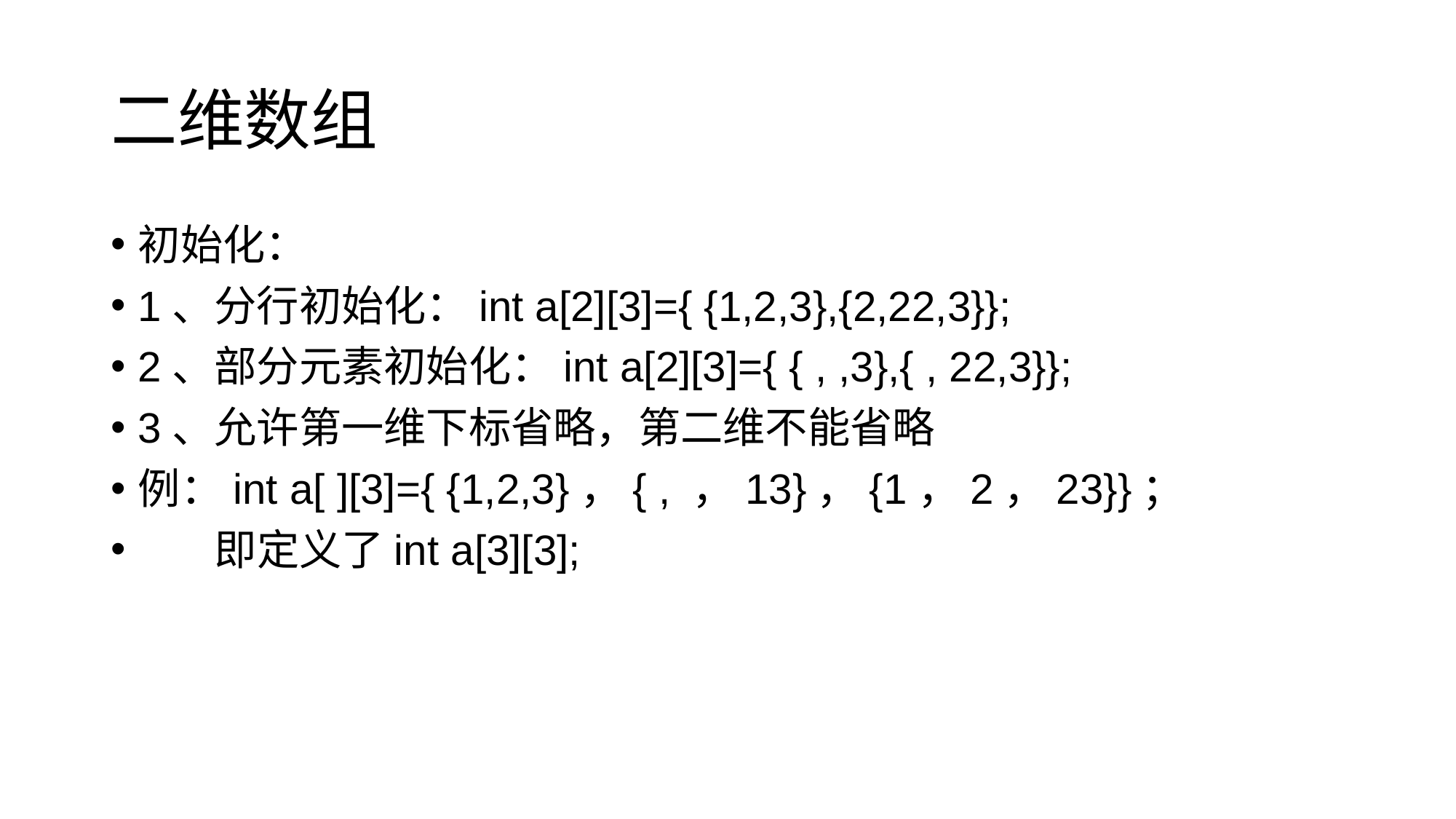

# 二维数组
初始化：
1、分行初始化：int a[2][3]={ {1,2,3},{2,22,3}};
2、部分元素初始化：int a[2][3]={ { , ,3},{ , 22,3}};
3、允许第一维下标省略，第二维不能省略
例：int a[ ][3]={ {1,2,3}，{ , ，13}，{1，2，23}}；
       即定义了int a[3][3];